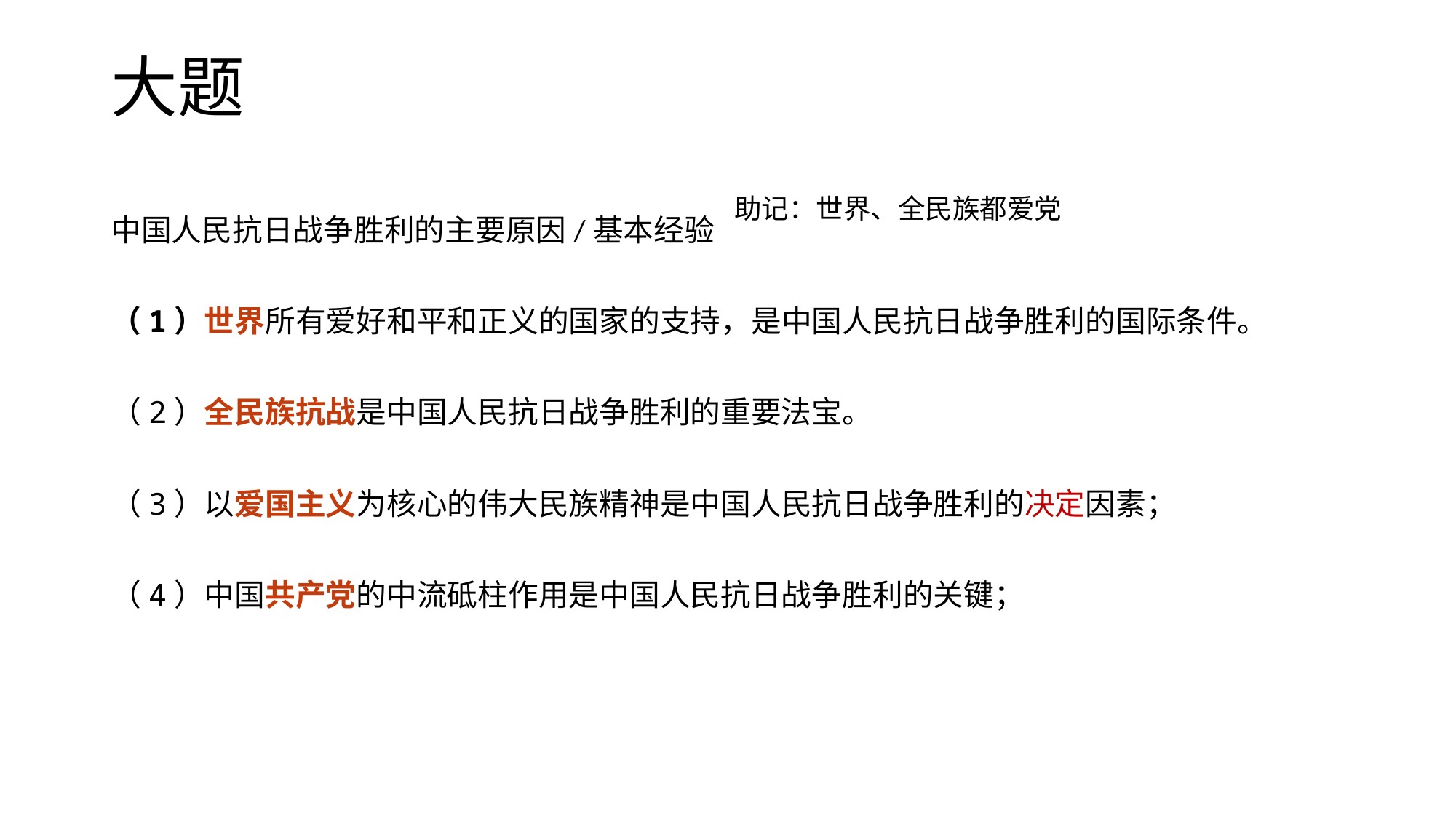

# 大题
中国人民抗日战争胜利的主要原因/基本经验
（1）世界所有爱好和平和正义的国家的支持，是中国人民抗日战争胜利的国际条件。
（2）全民族抗战是中国人民抗日战争胜利的重要法宝。
（3）以爱国主义为核心的伟大民族精神是中国人民抗日战争胜利的决定因素；
（4）中国共产党的中流砥柱作用是中国人民抗日战争胜利的关键；
助记：世界、全民族都爱党